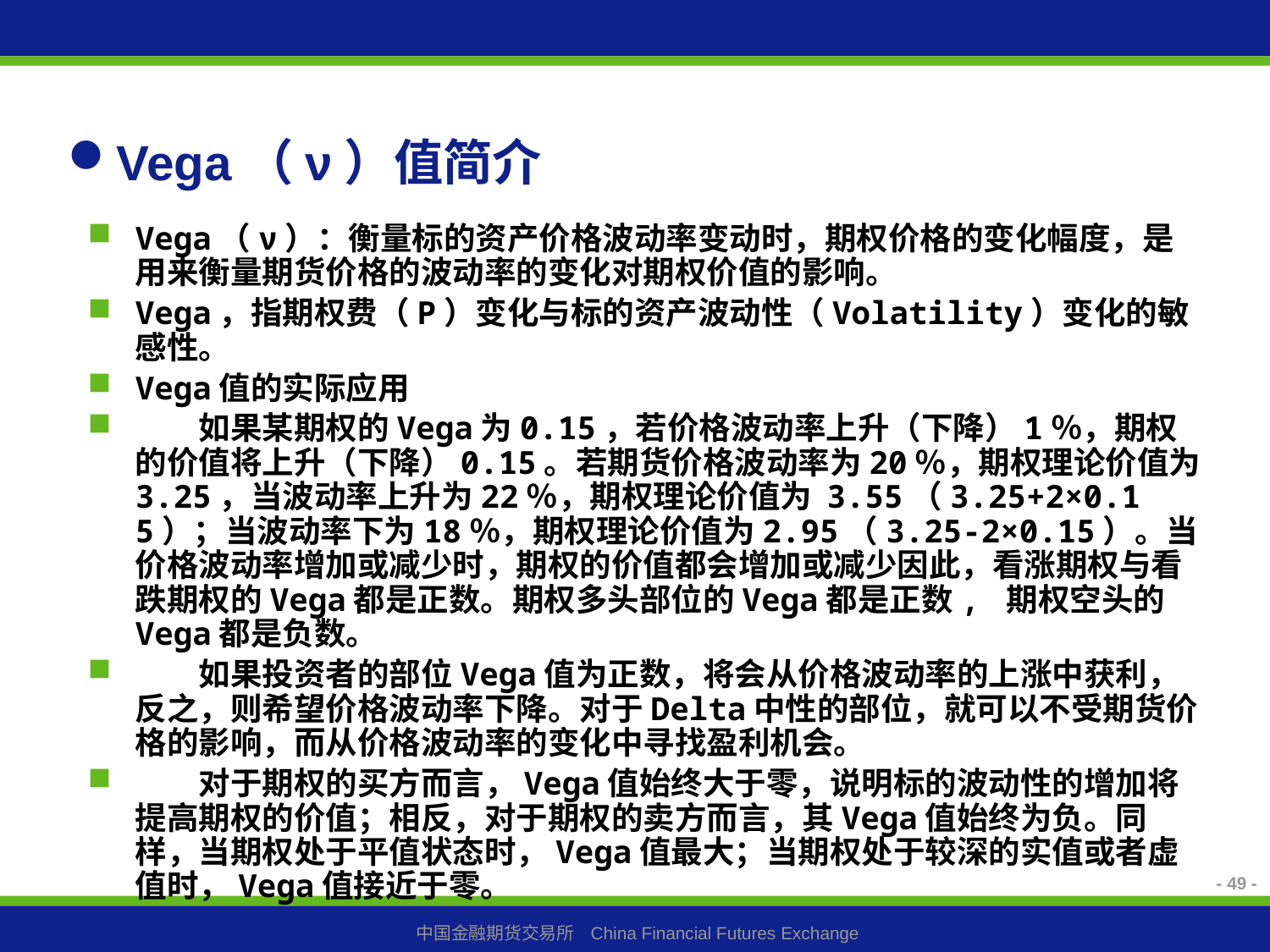

# Vega（ν）值简介
Vega（ν）：衡量标的资产价格波动率变动时，期权价格的变化幅度，是用来衡量期货价格的波动率的变化对期权价值的影响。
Vega，指期权费（P）变化与标的资产波动性（Volatility）变化的敏感性。
Vega值的实际应用
　　如果某期权的Vega为0.15，若价格波动率上升（下降）1％，期权的价值将上升（下降）0.15。若期货价格波动率为20％，期权理论价值为3.25，当波动率上升为22％，期权理论价值为 3.55（3.25+2×0.15）；当波动率下为18％，期权理论价值为2.95（3.25-2×0.15）。当价格波动率增加或减少时，期权的价值都会增加或减少因此，看涨期权与看跌期权的Vega都是正数。期权多头部位的Vega都是正数, 期权空头的Vega都是负数。
　　如果投资者的部位Vega值为正数，将会从价格波动率的上涨中获利，反之，则希望价格波动率下降。对于Delta中性的部位，就可以不受期货价格的影响，而从价格波动率的变化中寻找盈利机会。
　　对于期权的买方而言，Vega值始终大于零，说明标的波动性的增加将提高期权的价值；相反，对于期权的卖方而言，其Vega值始终为负。同样，当期权处于平值状态时，Vega值最大；当期权处于较深的实值或者虚值时，Vega值接近于零。
- 49 -